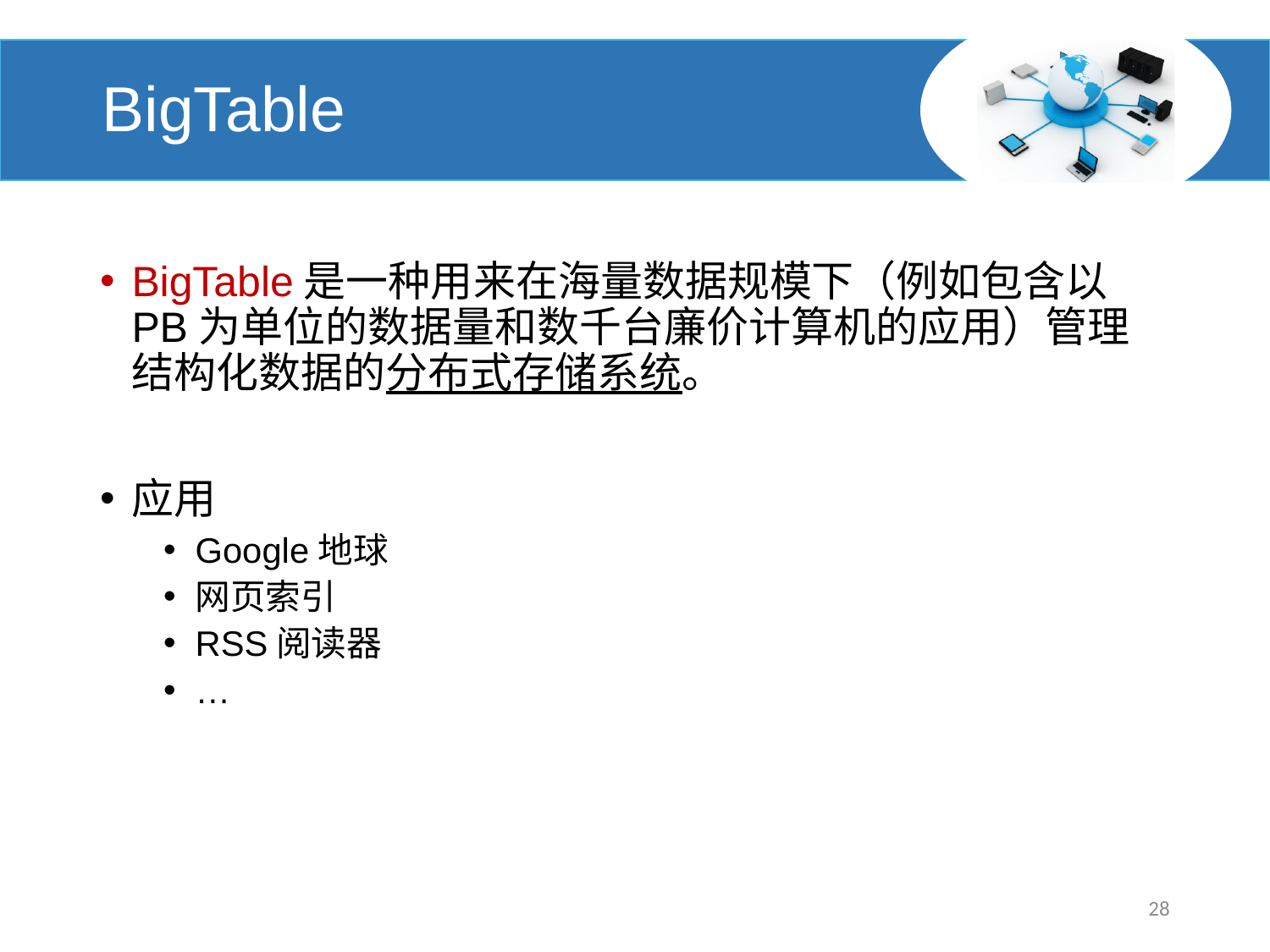

# BigTable
BigTable是一种用来在海量数据规模下（例如包含以PB为单位的数据量和数千台廉价计算机的应用）管理结构化数据的分布式存储系统。

应用
Google地球
网页索引
RSS阅读器
…

28